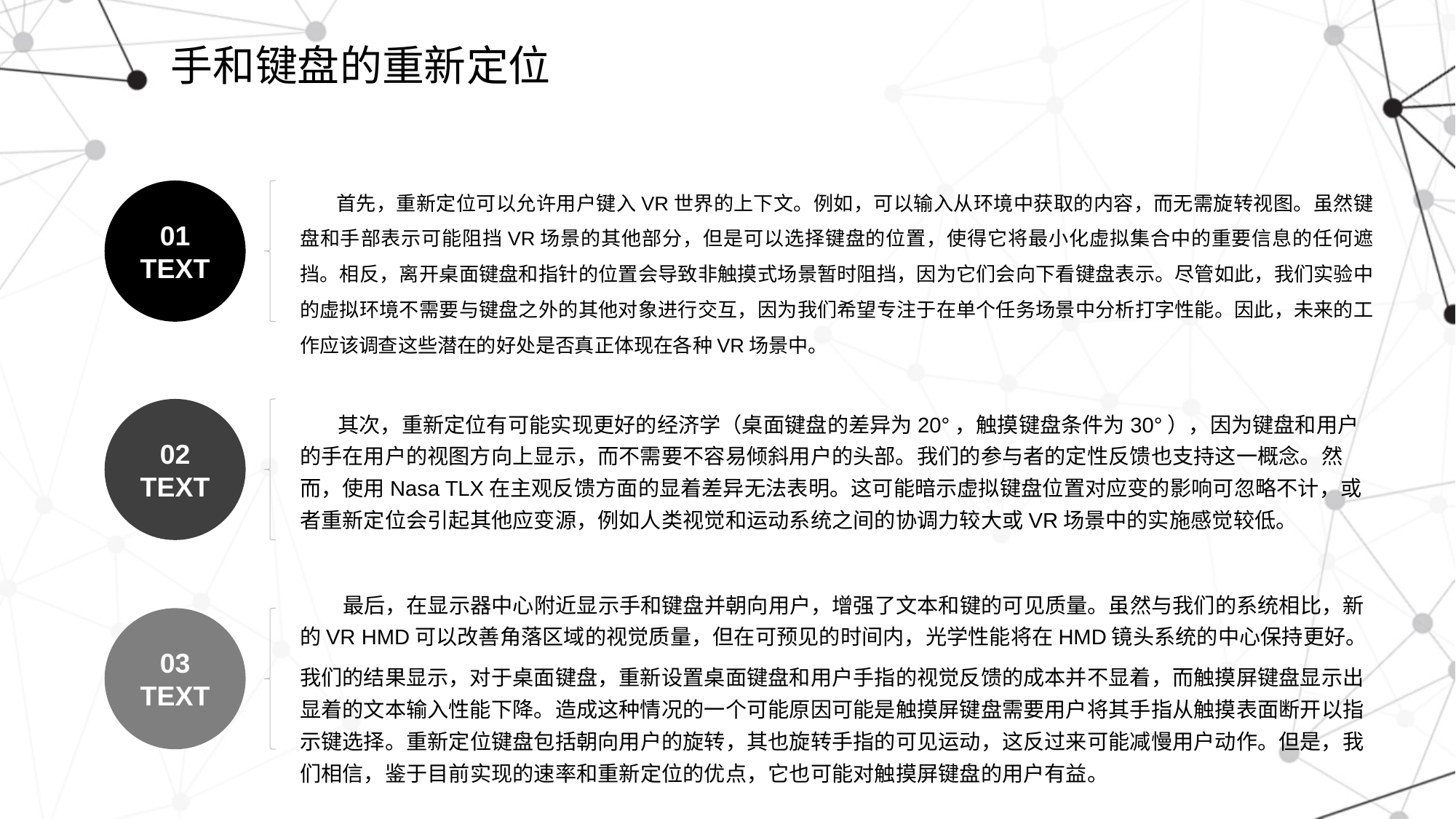

# 手和键盘的重新定位
首先，重新定位可以允许用户键入VR世界的上下文。例如，可以输入从环境中获取的内容，而无需旋转视图。虽然键盘和手部表示可能阻挡VR场景的其他部分，但是可以选择键盘的位置，使得它将最小化虚拟集合中的重要信息的任何遮挡。相反，离开桌面键盘和指针的位置会导致非触摸式场景暂时阻挡，因为它们会向下看键盘表示。尽管如此，我们实验中的虚拟环境不需要与键盘之外的其他对象进行交互，因为我们希望专注于在单个任务场景中分析打字性能。因此，未来的工作应该调查这些潜在的好处是否真正体现在各种VR场景中。

01
TEXT

02
TEXT

       其次，重新定位有可能实现更好的经济学（桌面键盘的差异为20°，触摸键盘条件为30°），因为键盘和用户的手在用户的视图方向上显示，而不需要不容易倾斜用户的头部。我们的参与者的定性反馈也支持这一概念。然而，使用Nasa TLX在主观反馈方面的显着差异无法表明。这可能暗示虚拟键盘位置对应变的影响可忽略不计，或者重新定位会引起其他应变源，例如人类视觉和运动系统之间的协调力较大或VR场景中的实施感觉较低。
        最后，在显示器中心附近显示手和键盘并朝向用户，增强了文本和键的可见质量。虽然与我们的系统相比，新的VR HMD可以改善角落区域的视觉质量，但在可预见的时间内，光学性能将在HMD镜头系统的中心保持更好。
我们的结果显示，对于桌面键盘，重新设置桌面键盘和用户手指的视觉反馈的成本并不显着，而触摸屏键盘显示出显着的文本输入性能下降。造成这种情况的一个可能原因可能是触摸屏键盘需要用户将其手指从触摸表面断开以指示键选择。重新定位键盘包括朝向用户的旋转，其也旋转手指的可见运动，这反过来可能减慢用户动作。但是，我们相信，鉴于目前实现的速率和重新定位的优点，它也可能对触摸屏键盘的用户有益。

03
TEXT